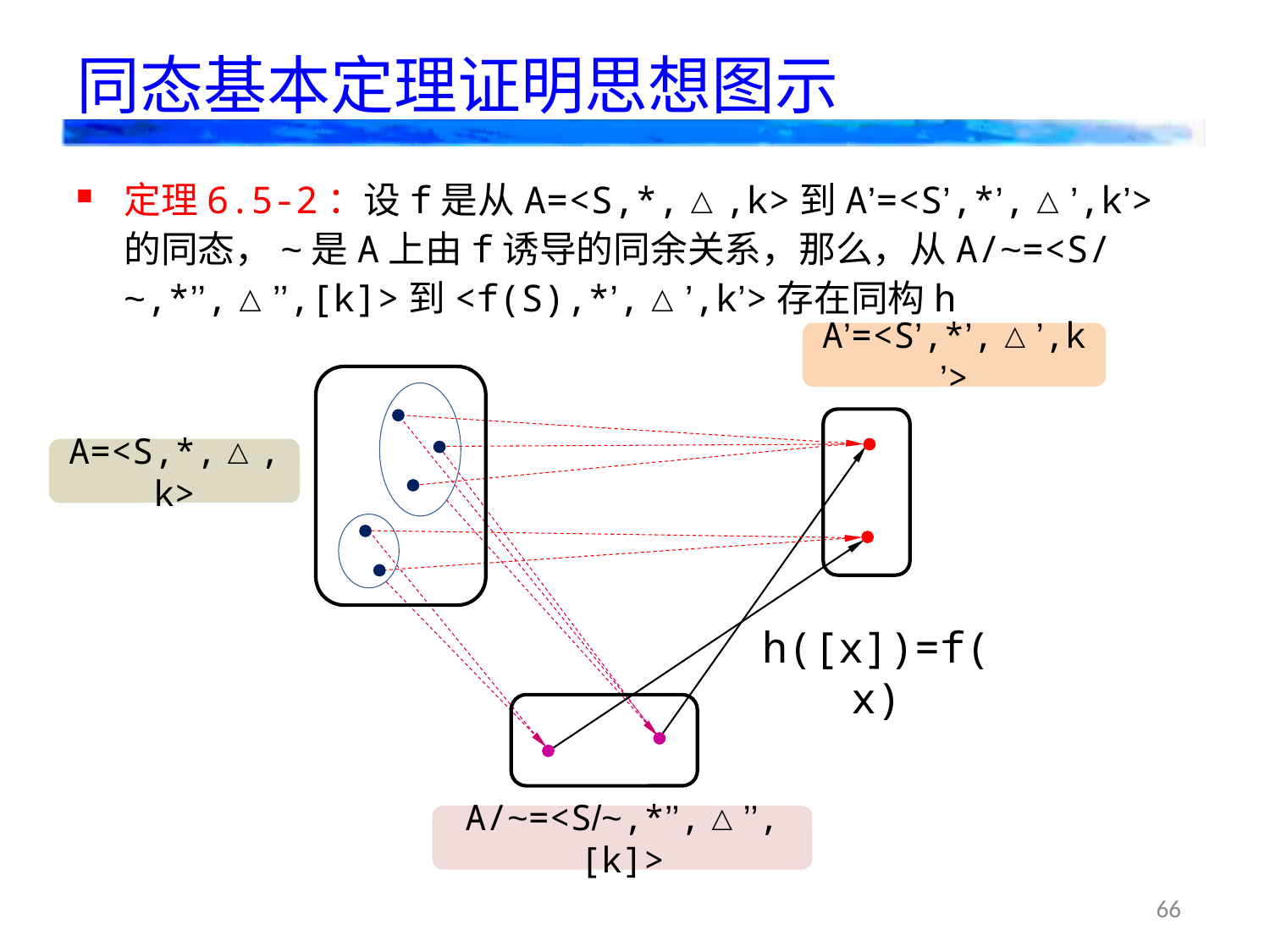

# 同态基本定理证明思想图示
定理6.5-2：设f是从A=<S,*,△,k>到A’=<S’,*’,△’,k’>的同态，~是A上由f诱导的同余关系，那么，从A/~=<S/~,*’’,△’’,[k]>到<f(S),*’,△’,k’>存在同构h
A’=<S’,*’,△’,k’>

A=<S,*,△,k>

h([x])=f(x)

A/~=<S/~,*’’,△’’,[k]>
66